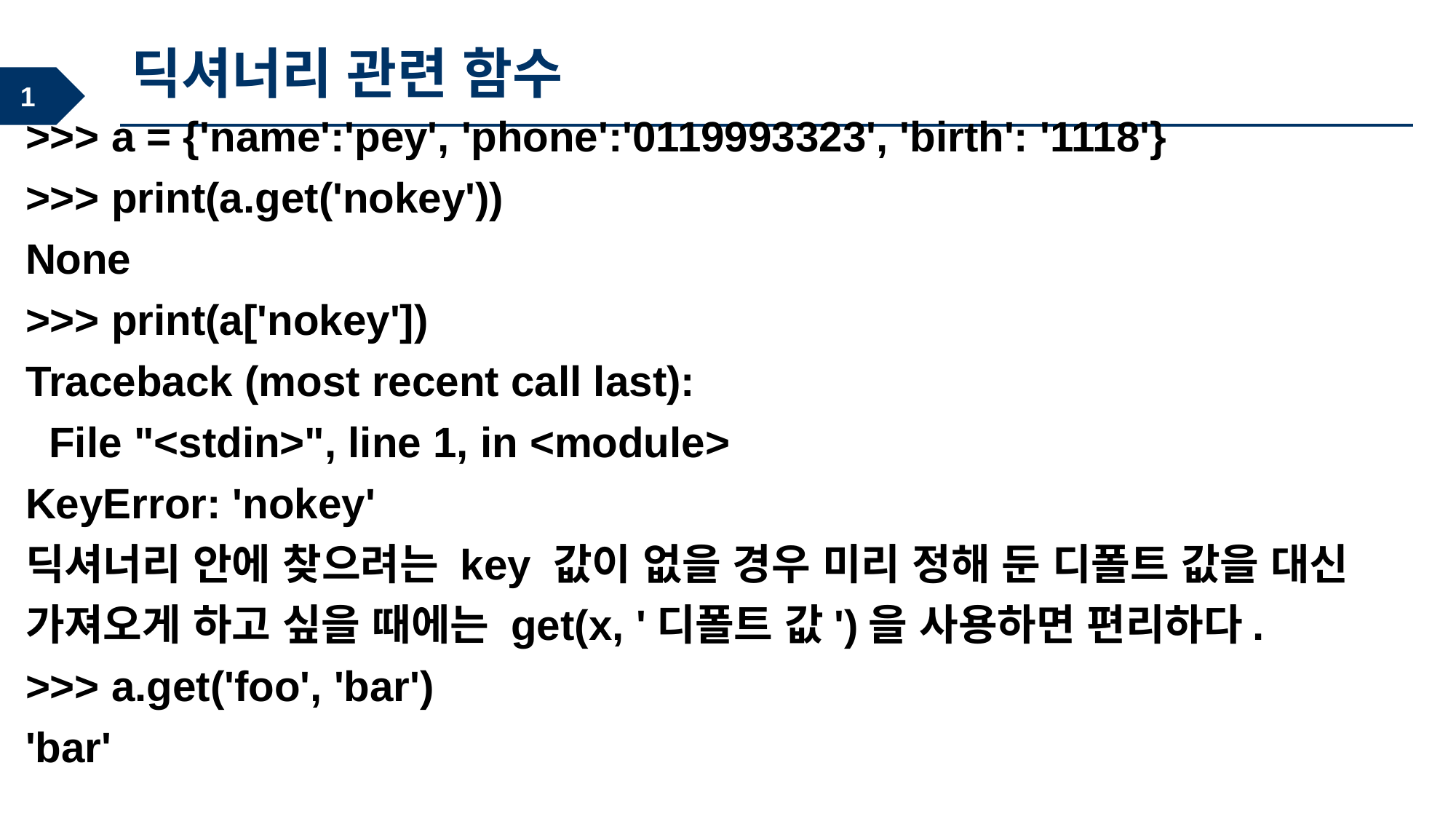

딕셔너리 관련 함수
>>> a = {'name':'pey', 'phone':'0119993323', 'birth': '1118'}
>>> print(a.get('nokey'))
None
>>> print(a['nokey'])
Traceback (most recent call last):
  File "<stdin>", line 1, in <module>
KeyError: 'nokey'
딕셔너리 안에 찾으려는 key 값이 없을 경우 미리 정해 둔 디폴트 값을 대신 가져오게 하고 싶을 때에는 get(x, '디폴트 값')을 사용하면 편리하다.
>>> a.get('foo', 'bar')
'bar'